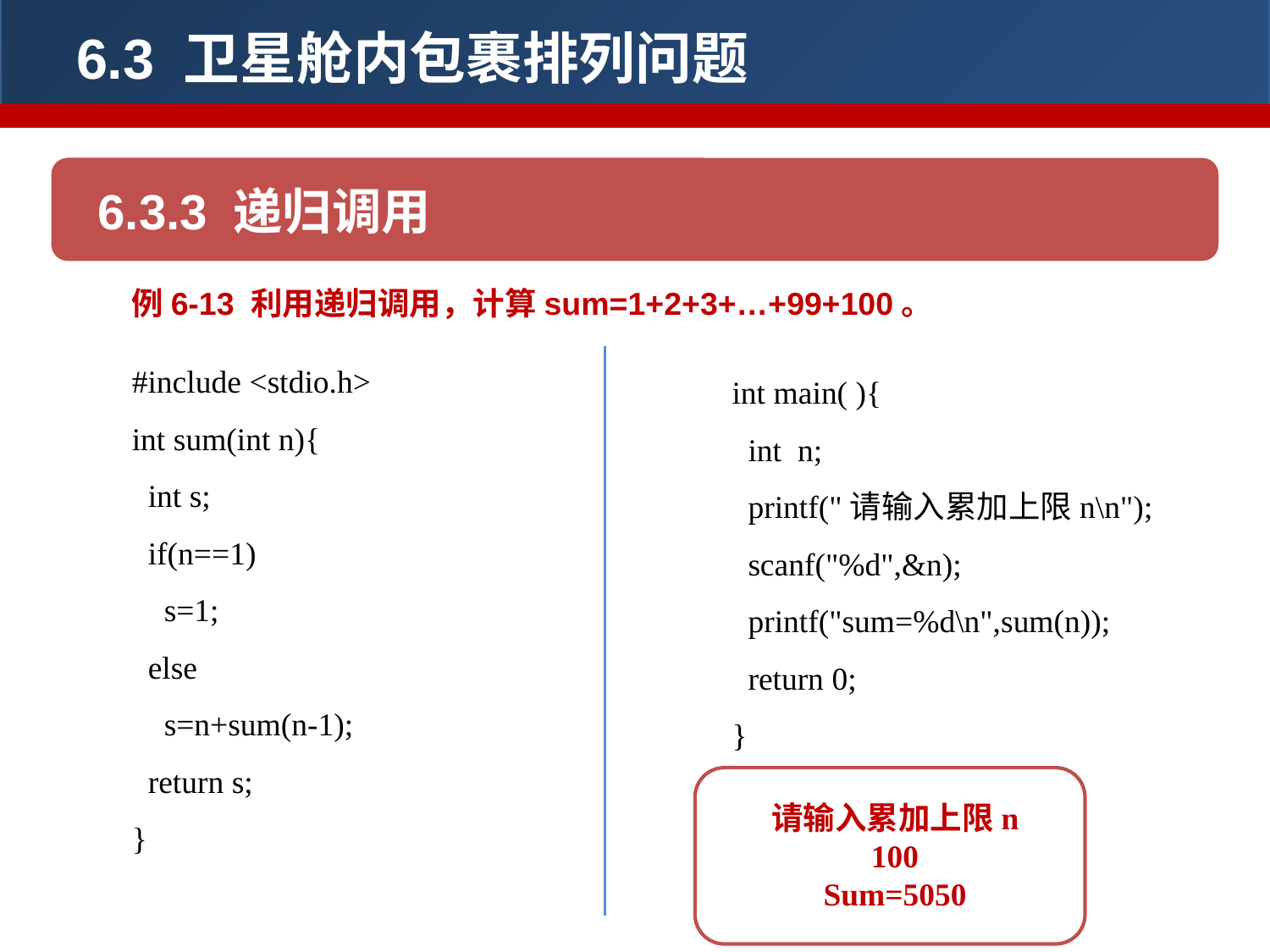

6.3 卫星舱内包裹排列问题

6.3.3 递归调用
例6-13 利用递归调用，计算sum=1+2+3+…+99+100。
#include <stdio.h>
int sum(int n){
  int s;
  if(n==1)
    s=1;
  else
    s=n+sum(n-1);
  return s;
}

int main( ){
  int  n;
  printf("请输入累加上限n\n");
  scanf("%d",&n);
  printf("sum=%d\n",sum(n));
  return 0;
}

请输入累加上限n
100
Sum=5050